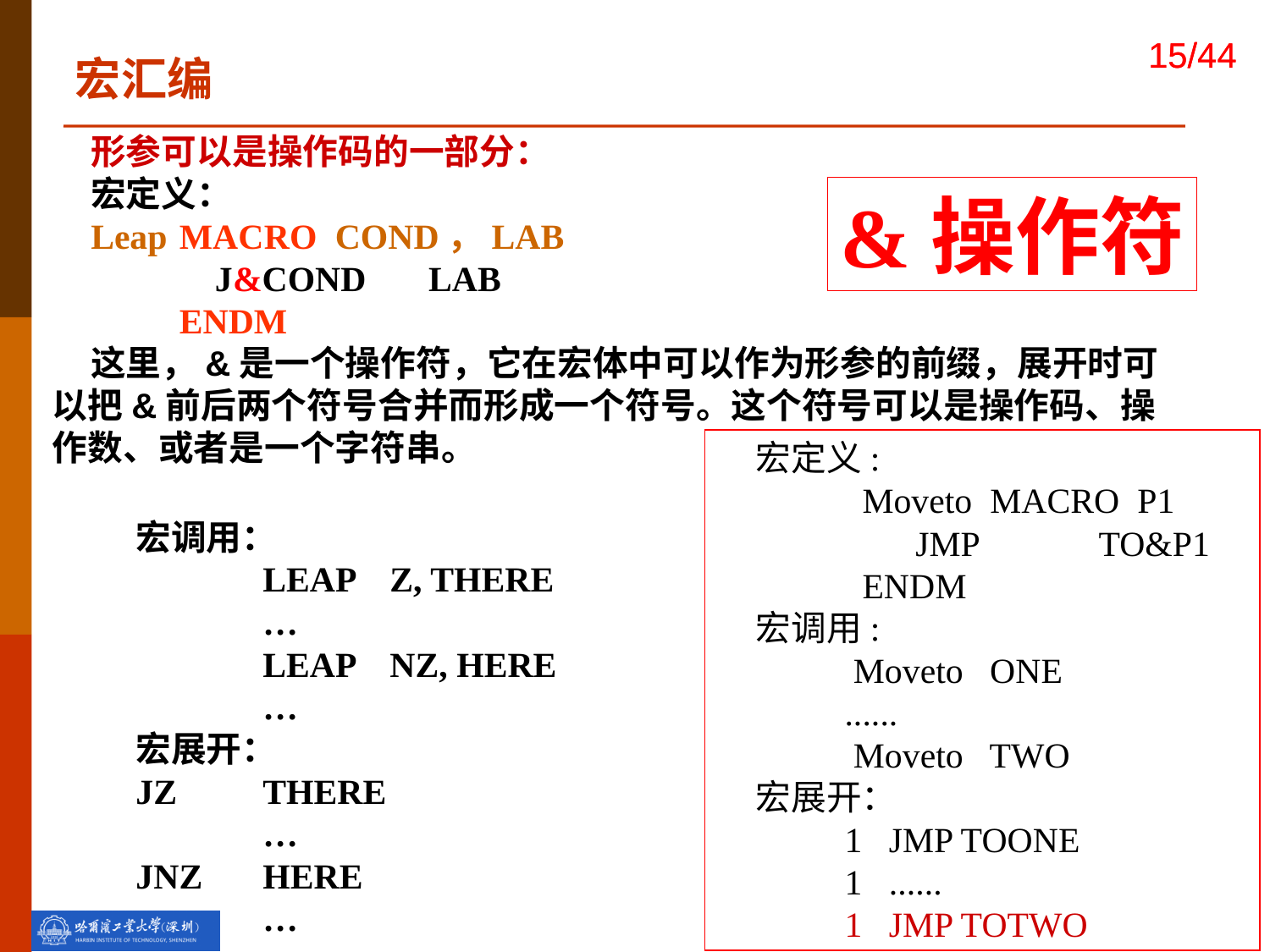

宏汇编
形参可以是操作码的一部分：
宏定义：
Leap	MACRO  COND，LAB
	    J&COND       LAB
	ENDM
这里，&是一个操作符，它在宏体中可以作为形参的前缀，展开时可以把&前后两个符号合并而形成一个符号。这个符号可以是操作码、操作数、或者是一个字符串。
&操作符
宏定义:
  Moveto  MACRO  P1
        JMP	TO&P1
  ENDM
宏调用:
	 Moveto   ONE
	......
	 Moveto   TWO
宏展开：
	1   JMP TOONE
	1   ......
	1   JMP TOTWO
宏调用：
	LEAP	Z, THERE
	…
	LEAP	NZ, HERE
	…
宏展开：
JZ	THERE
	…
JNZ	HERE
	…